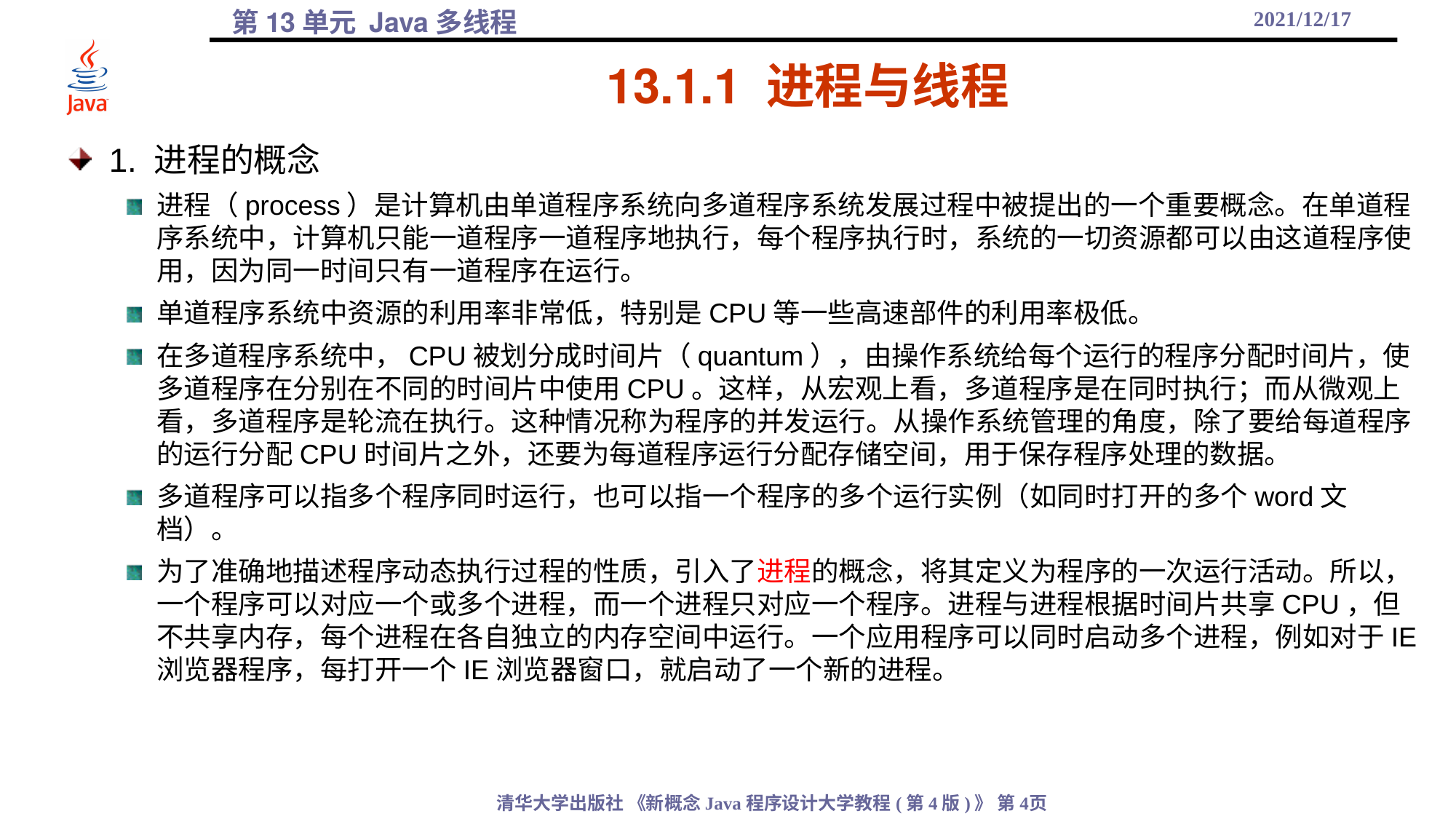

2021/12/17
# 13.1.1 进程与线程
1. 进程的概念
进程（process）是计算机由单道程序系统向多道程序系统发展过程中被提出的一个重要概念。在单道程序系统中，计算机只能一道程序一道程序地执行，每个程序执行时，系统的一切资源都可以由这道程序使用，因为同一时间只有一道程序在运行。
单道程序系统中资源的利用率非常低，特别是CPU等一些高速部件的利用率极低。
在多道程序系统中，CPU被划分成时间片（quantum），由操作系统给每个运行的程序分配时间片，使多道程序在分别在不同的时间片中使用CPU。这样，从宏观上看，多道程序是在同时执行；而从微观上看，多道程序是轮流在执行。这种情况称为程序的并发运行。从操作系统管理的角度，除了要给每道程序的运行分配CPU时间片之外，还要为每道程序运行分配存储空间，用于保存程序处理的数据。
多道程序可以指多个程序同时运行，也可以指一个程序的多个运行实例（如同时打开的多个word文档）。
为了准确地描述程序动态执行过程的性质，引入了进程的概念，将其定义为程序的一次运行活动。所以，一个程序可以对应一个或多个进程，而一个进程只对应一个程序。进程与进程根据时间片共享CPU，但不共享内存，每个进程在各自独立的内存空间中运行。一个应用程序可以同时启动多个进程，例如对于IE浏览器程序，每打开一个IE浏览器窗口，就启动了一个新的进程。